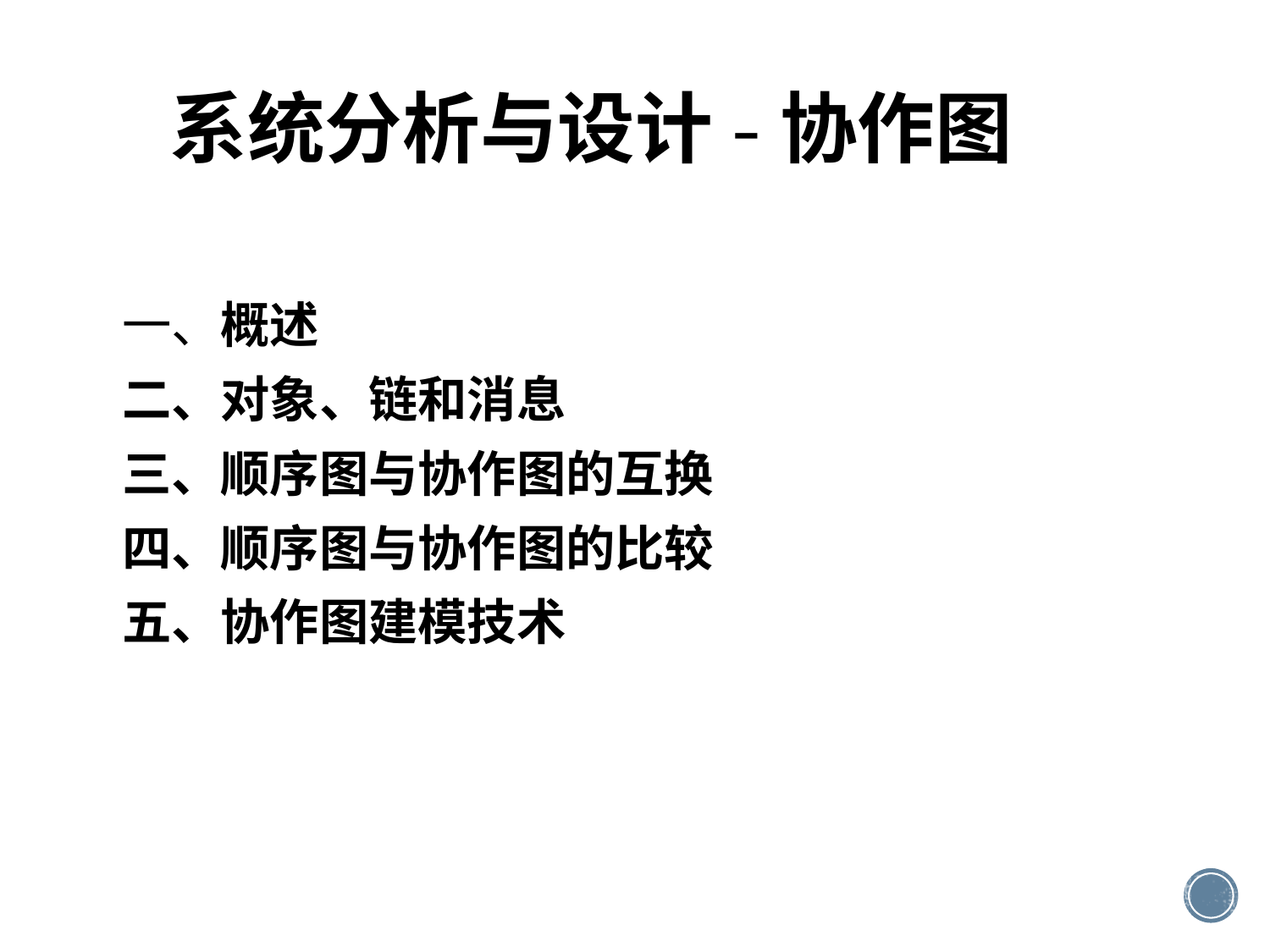

系统分析与设计-协作图
一、概述
二、对象、链和消息
三、顺序图与协作图的互换
四、顺序图与协作图的比较
五、协作图建模技术